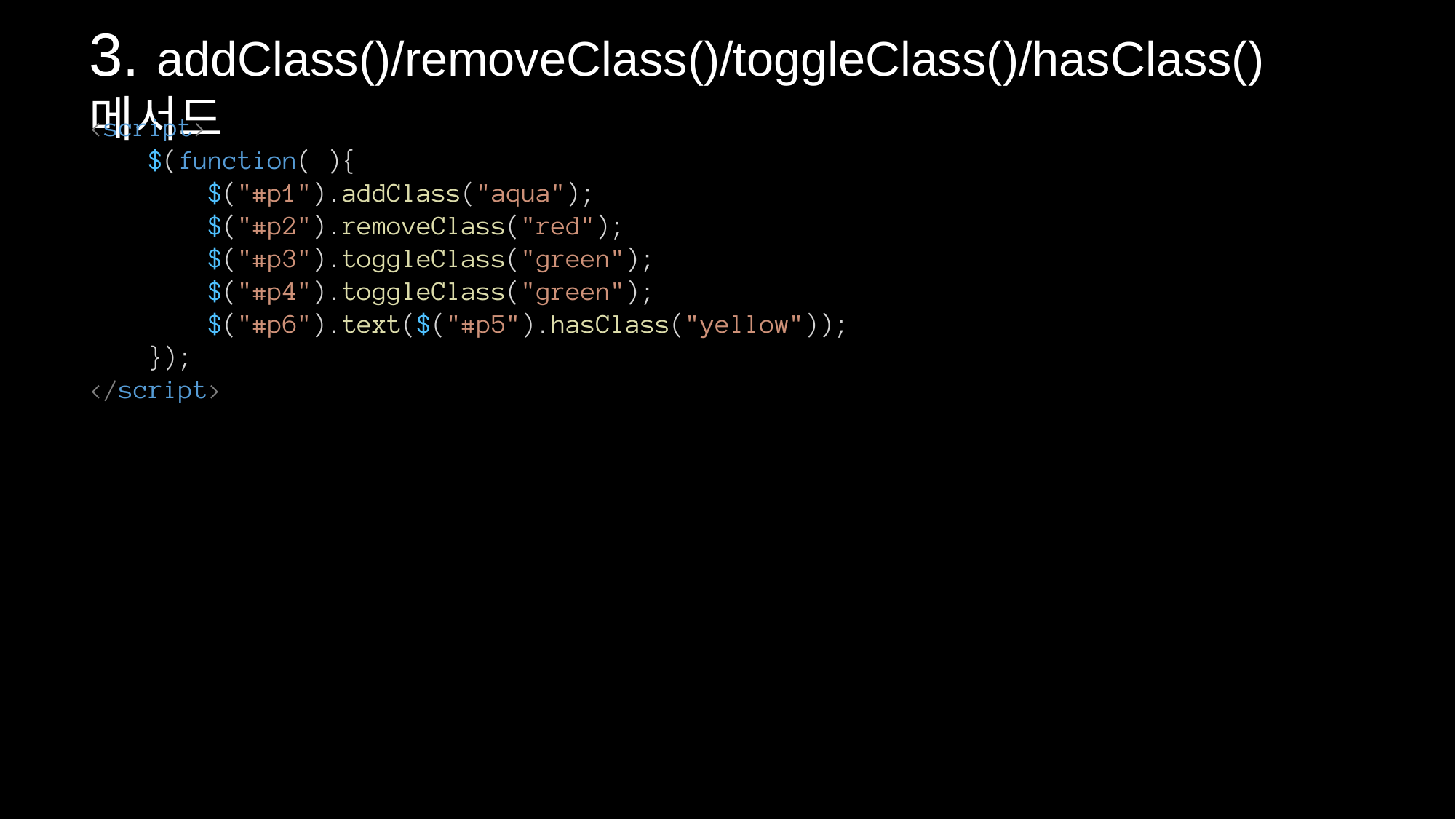

3. addClass()/removeClass()/toggleClass()/hasClass()메서드
<script>
    $(function( ){
        $("#p1").addClass("aqua");
        $("#p2").removeClass("red");
        $("#p3").toggleClass("green");
        $("#p4").toggleClass("green");
        $("#p6").text($("#p5").hasClass("yellow"));
    });
</script>